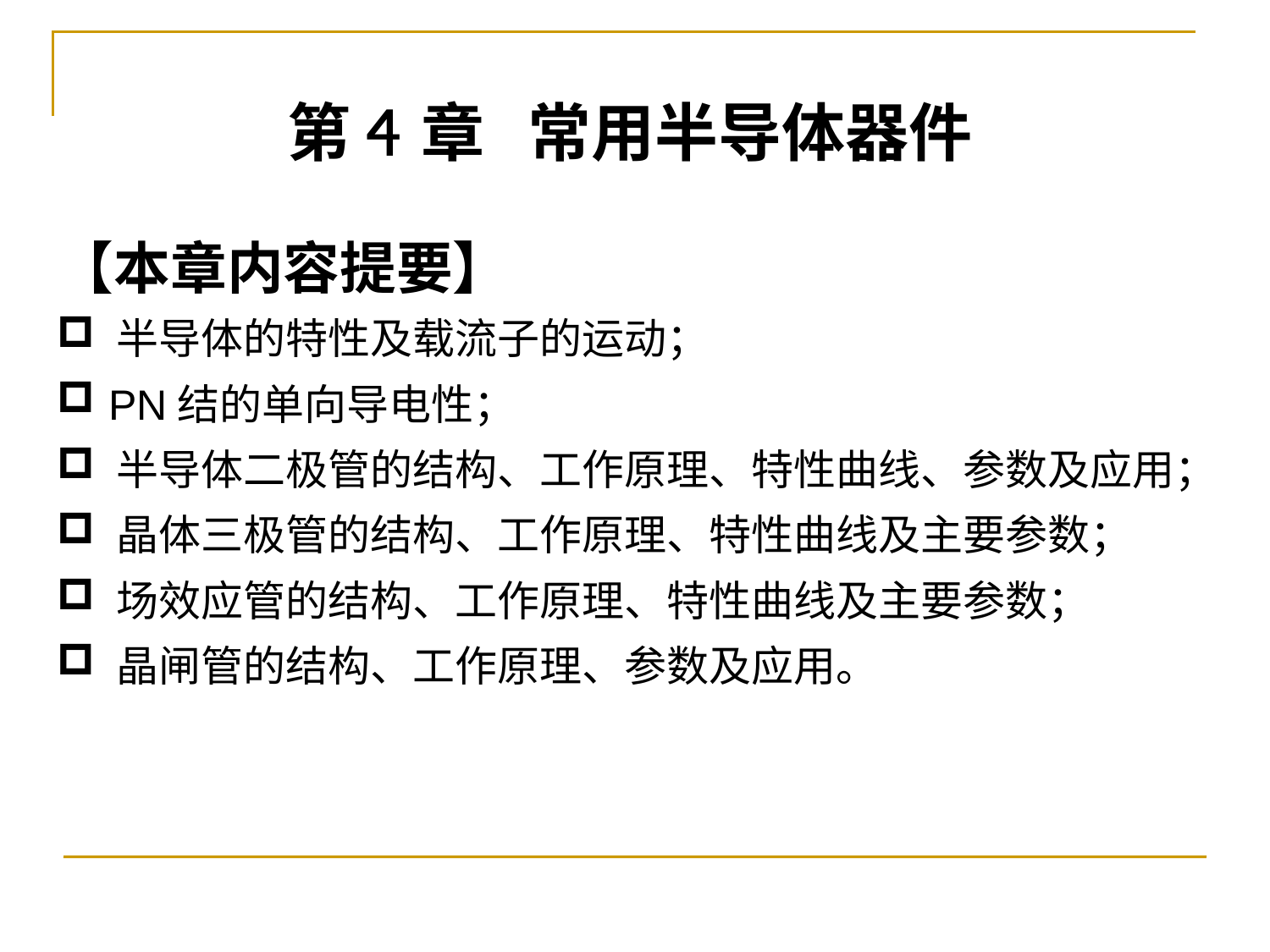

第4章   常用半导体器件
【本章内容提要】
 半导体的特性及载流子的运动；
 PN结的单向导电性；
 半导体二极管的结构、工作原理、特性曲线、参数及应用；
 晶体三极管的结构、工作原理、特性曲线及主要参数；
 场效应管的结构、工作原理、特性曲线及主要参数；
 晶闸管的结构、工作原理、参数及应用。